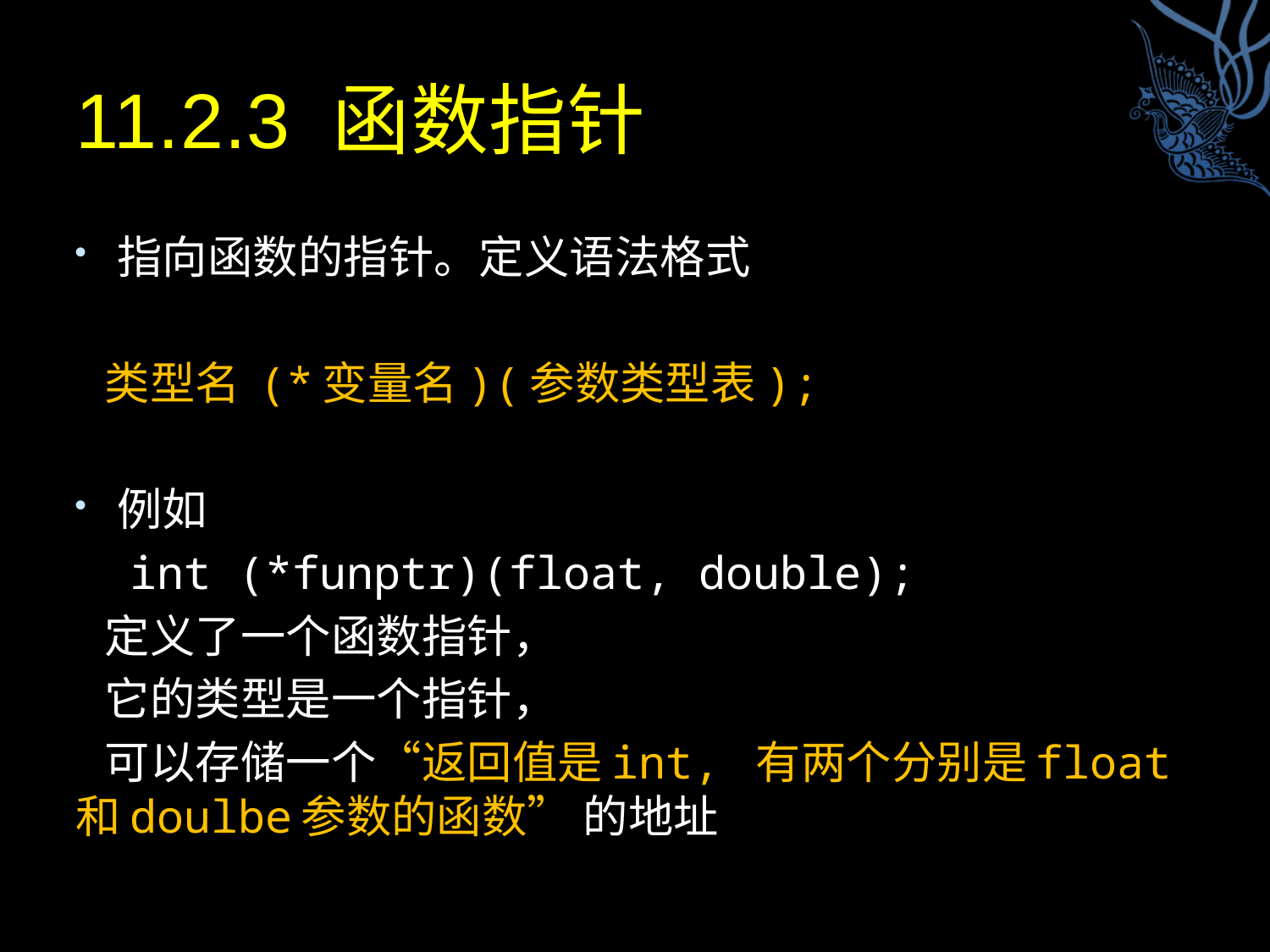

# 11.2.3 函数指针
指向函数的指针。定义语法格式

  类型名 (*变量名)(参数类型表);

例如
  int (*funptr)(float, double);
  定义了一个函数指针，
  它的类型是一个指针，
  可以存储一个“返回值是int, 有两个分别是float和doulbe参数的函数” 的地址